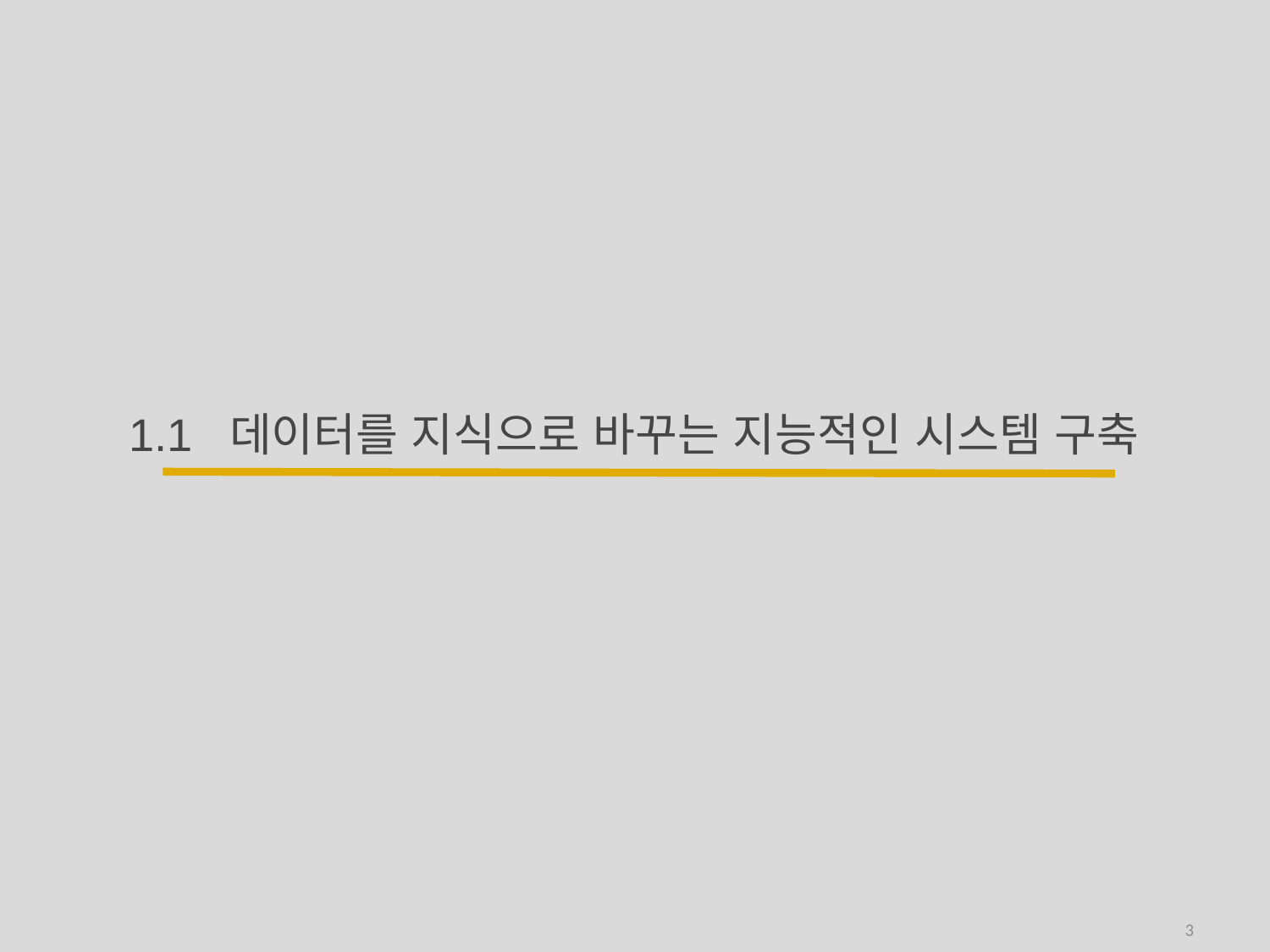

# 1.1  데이터를 지식으로 바꾸는 지능적인 시스템 구축
3